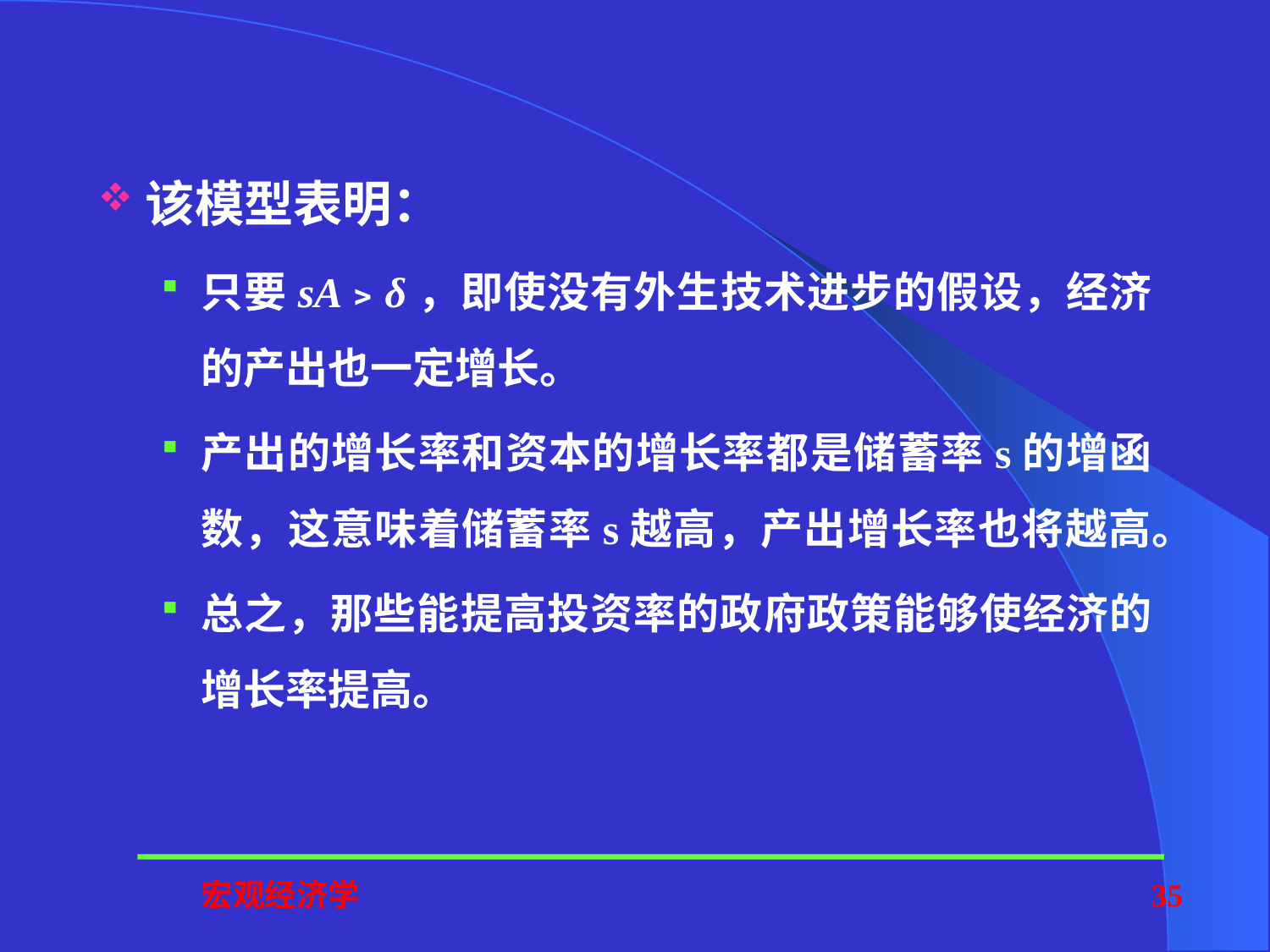

该模型表明：
只要sA﹥δ，即使没有外生技术进步的假设，经济的产出也一定增长。
产出的增长率和资本的增长率都是储蓄率s的增函数，这意味着储蓄率s越高，产出增长率也将越高。
总之，那些能提高投资率的政府政策能够使经济的增长率提高。